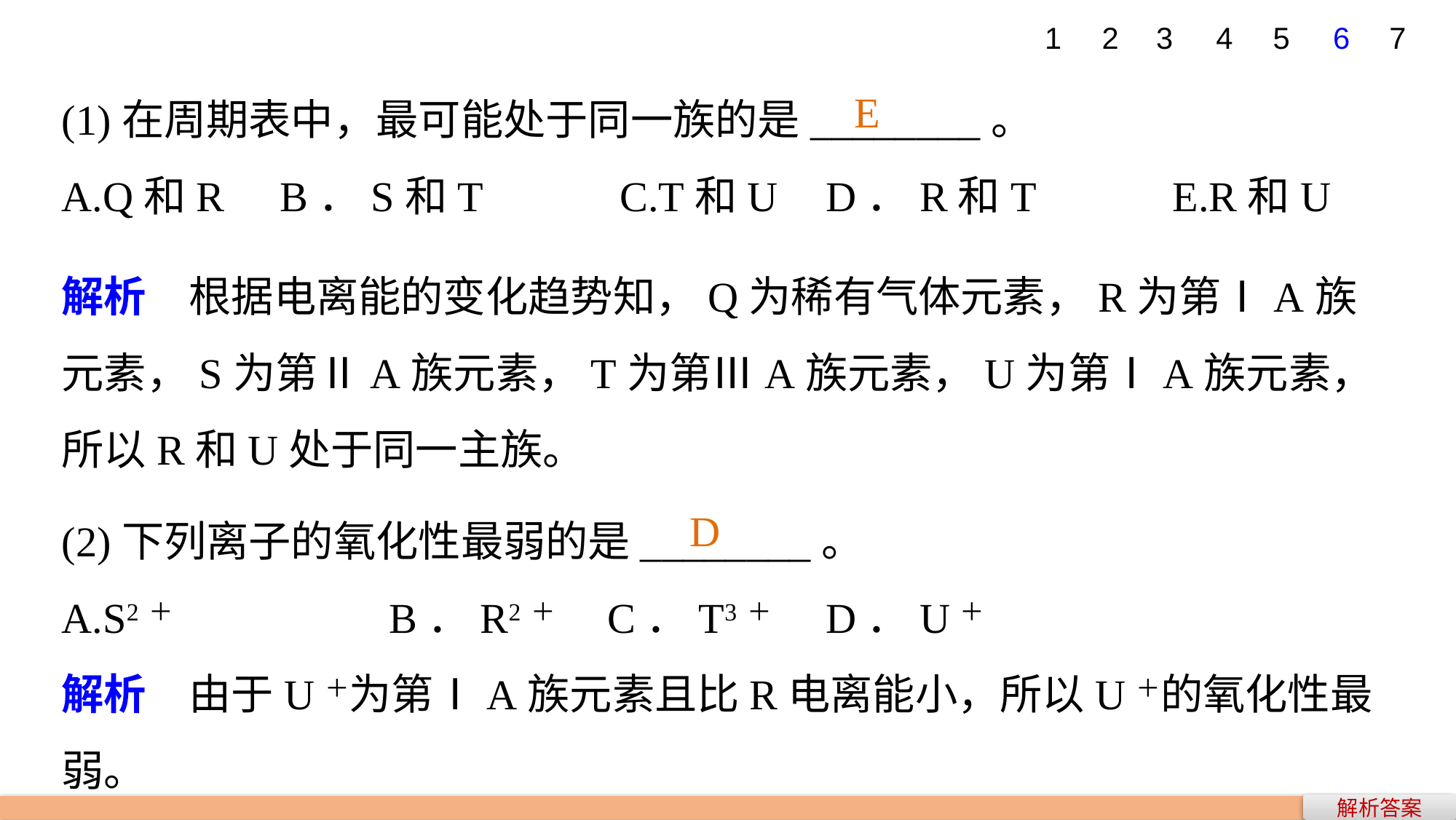

1
2
3
4
5
6
7
(1)在周期表中，最可能处于同一族的是________。
A.Q和R  	B．S和T             C.T和U  	D．R和T             E.R和U
E
解析　根据电离能的变化趋势知，Q为稀有气体元素，R为第ⅠA族元素，S为第ⅡA族元素，T为第ⅢA族元素，U为第ⅠA族元素，所以R和U处于同一主族。
(2)下列离子的氧化性最弱的是________。
A.S2＋  		B．R2＋  	C．T3＋  	D．U＋
解析　由于U＋为第ⅠA族元素且比R电离能小，所以U＋的氧化性最弱。
D
解析答案